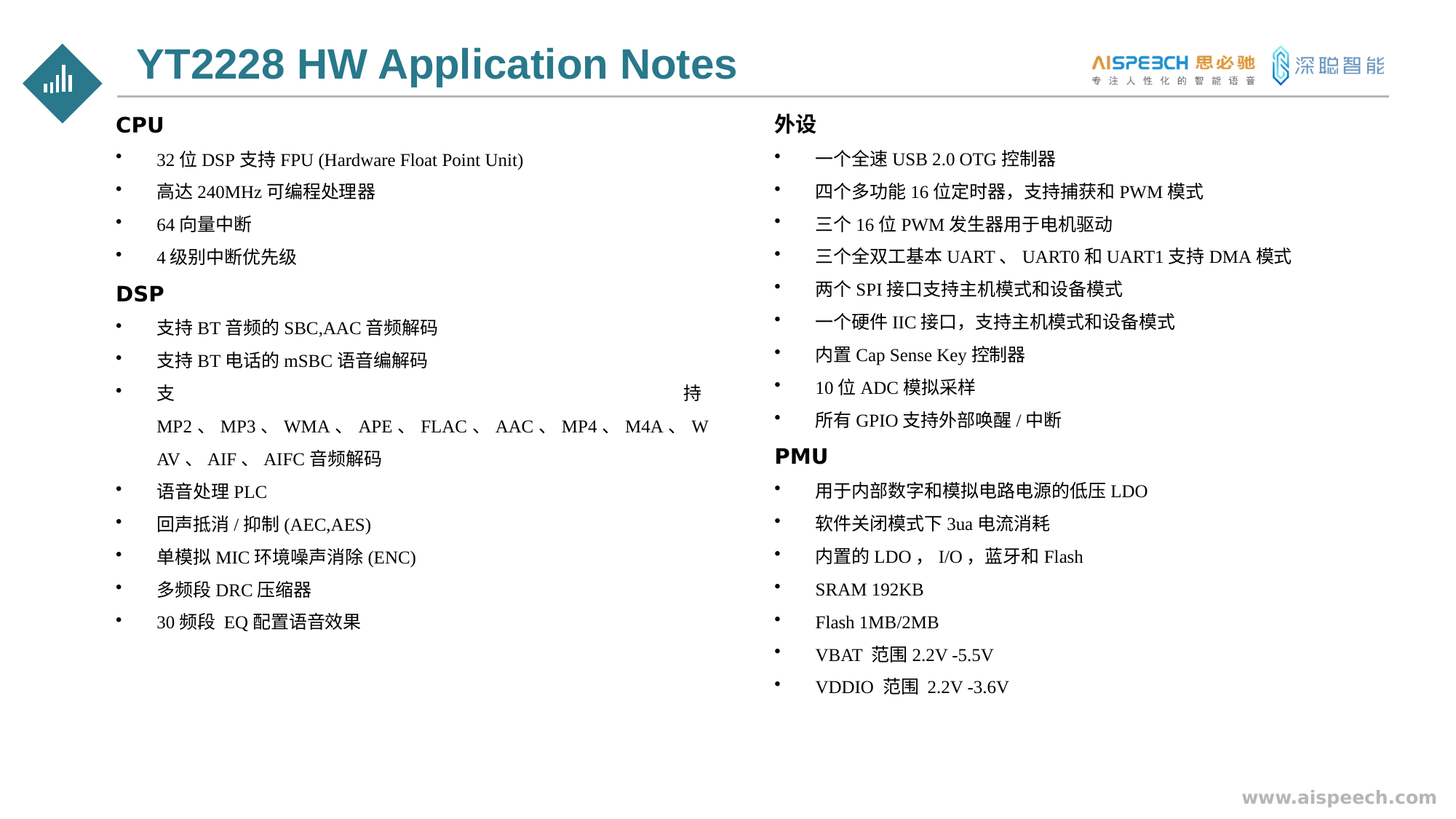

YT2228 HW Application Notes
外设
一个全速USB 2.0 OTG控制器
四个多功能16位定时器，支持捕获和PWM模式
三个16位PWM发生器用于电机驱动
三个全双工基本UART、UART0和UART1支持DMA模式
两个SPI接口支持主机模式和设备模式
一个硬件IIC接口，支持主机模式和设备模式
内置Cap Sense Key控制器
10位ADC模拟采样
所有GPIO支持外部唤醒/中断
PMU
用于内部数字和模拟电路电源的低压LDO
软件关闭模式下3ua电流消耗
内置的LDO，I/O，蓝牙和Flash
SRAM 192KB
Flash 1MB/2MB
VBAT 范围2.2V -5.5V
VDDIO 范围 2.2V -3.6V
CPU
32位DSP支持FPU (Hardware Float Point Unit)
高达240MHz可编程处理器
64向量中断
4级别中断优先级
DSP
支持BT音频的SBC,AAC音频解码
支持BT电话的mSBC语音编解码
支持MP2、MP3、WMA、APE、FLAC、AAC、MP4、M4A、WAV、AIF、AIFC音频解码
语音处理PLC
回声抵消/抑制(AEC,AES)
单模拟MIC环境噪声消除(ENC)
多频段DRC压缩器
30频段 EQ配置语音效果